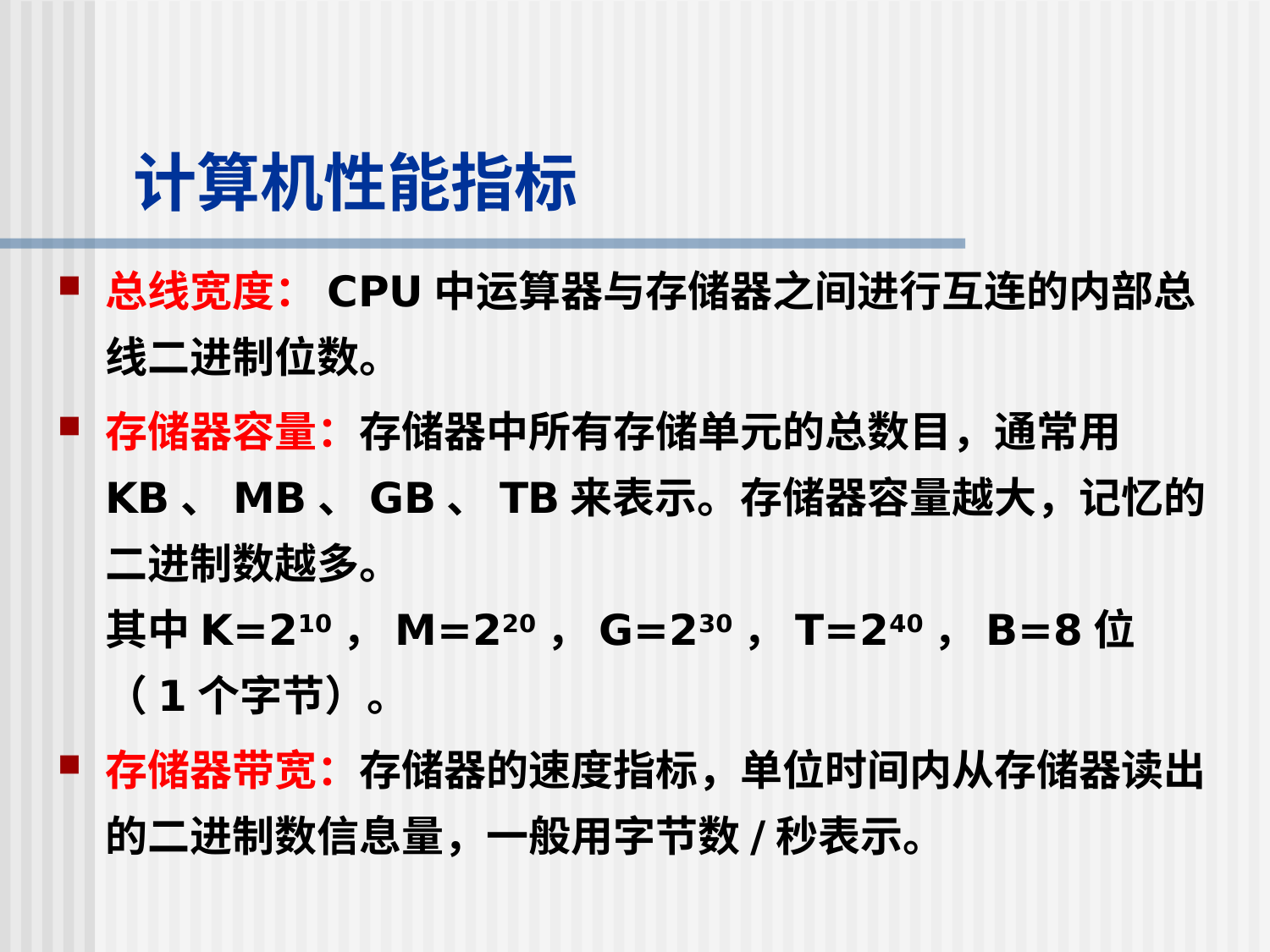

# 计算机性能指标
总线宽度：CPU中运算器与存储器之间进行互连的内部总线二进制位数。
存储器容量：存储器中所有存储单元的总数目，通常用KB、MB、GB、TB来表示。存储器容量越大，记忆的二进制数越多。
其中K=210，M=220，G=230，T=240，B=8位（1个字节）。
存储器带宽：存储器的速度指标，单位时间内从存储器读出的二进制数信息量，一般用字节数/秒表示。
6